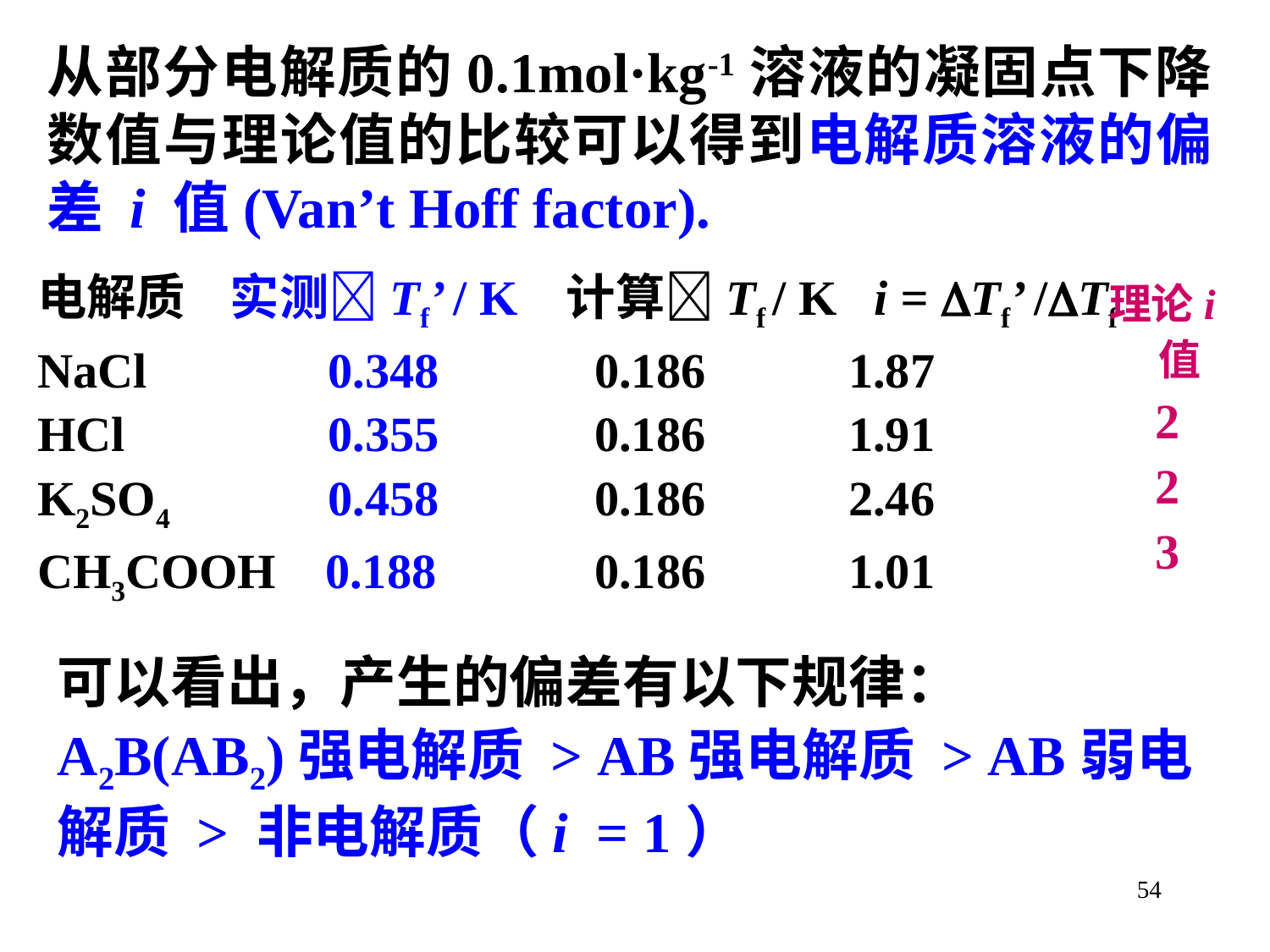

从部分电解质的0.1mol·kg-1溶液的凝固点下降数值与理论值的比较可以得到电解质溶液的偏差 i 值(Van’t Hoff factor).
电解质    实测ΔTf’ / K   计算ΔTf / K   i = ΔTf’ /ΔTf
NaCl		   0.348	    0.186	    1.87
HCl		   0.355	    0.186	    1.91
K2SO4	   0.458	    0.186	    2.46
CH3COOH    0.188	    0.186	    1.01
理论i值
2
2
3
可以看出，产生的偏差有以下规律：
A2B(AB2)强电解质 > AB强电解质 > AB弱电解质 > 非电解质（i  = 1）
54